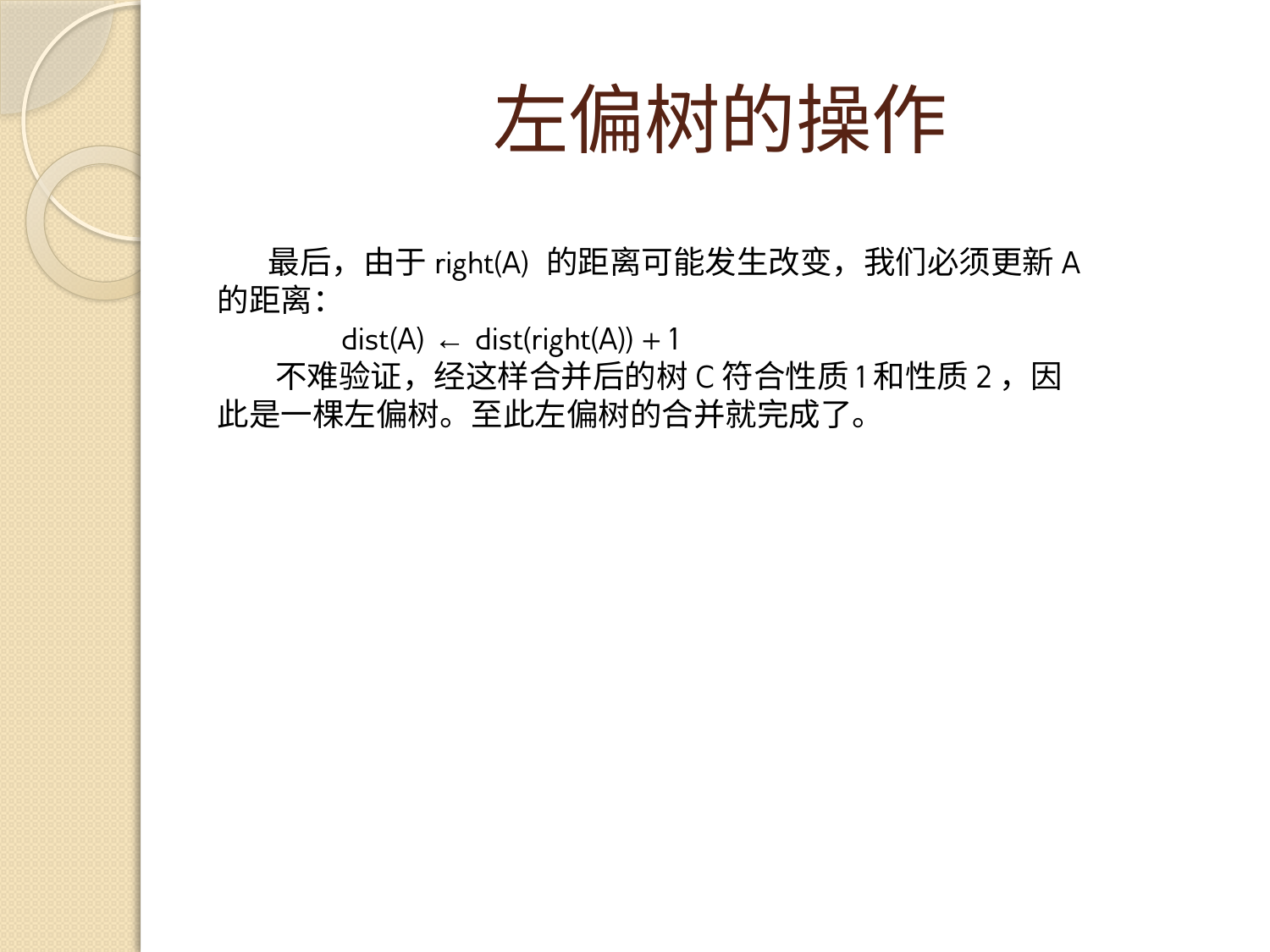

# 左偏树的操作
      最后，由于right(A) 的距离可能发生改变，我们必须更新A的距离：
             dist(A) ← dist(right(A)) + 1
       不难验证，经这样合并后的树C符合性质1和性质2，因此是一棵左偏树。至此左偏树的合并就完成了。